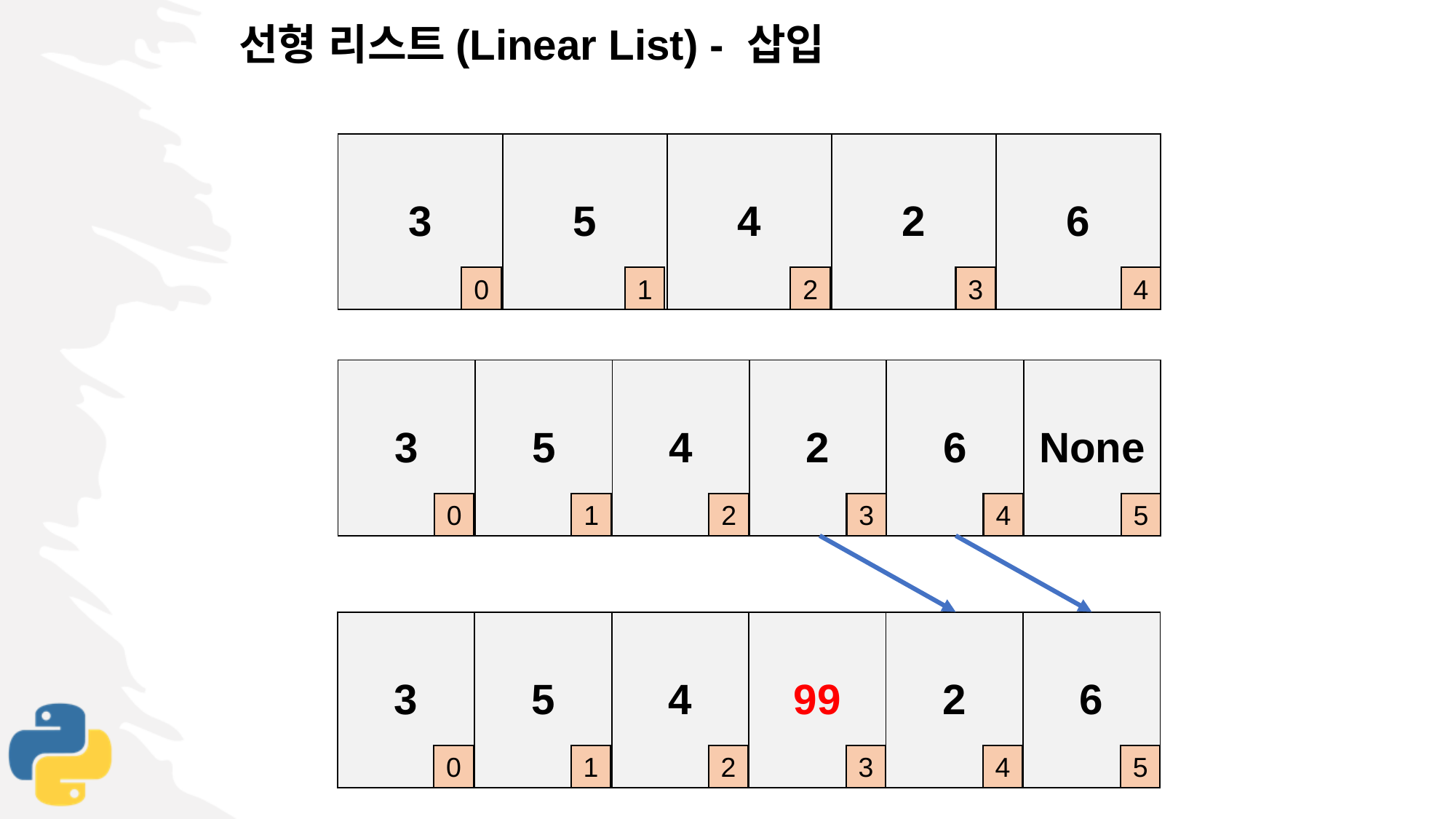

선형 리스트(Linear List) - 삽입
| 3 | 5 | 4 | 2 | 6 |
| --- | --- | --- | --- | --- |
4
0
1
2
3
| 3 | 5 | 4 | 2 | 6 | None |
| --- | --- | --- | --- | --- | --- |
5
4
0
1
2
3
| 3 | 5 | 4 | 99 | 2 | 6 |
| --- | --- | --- | --- | --- | --- |
5
4
0
1
2
3